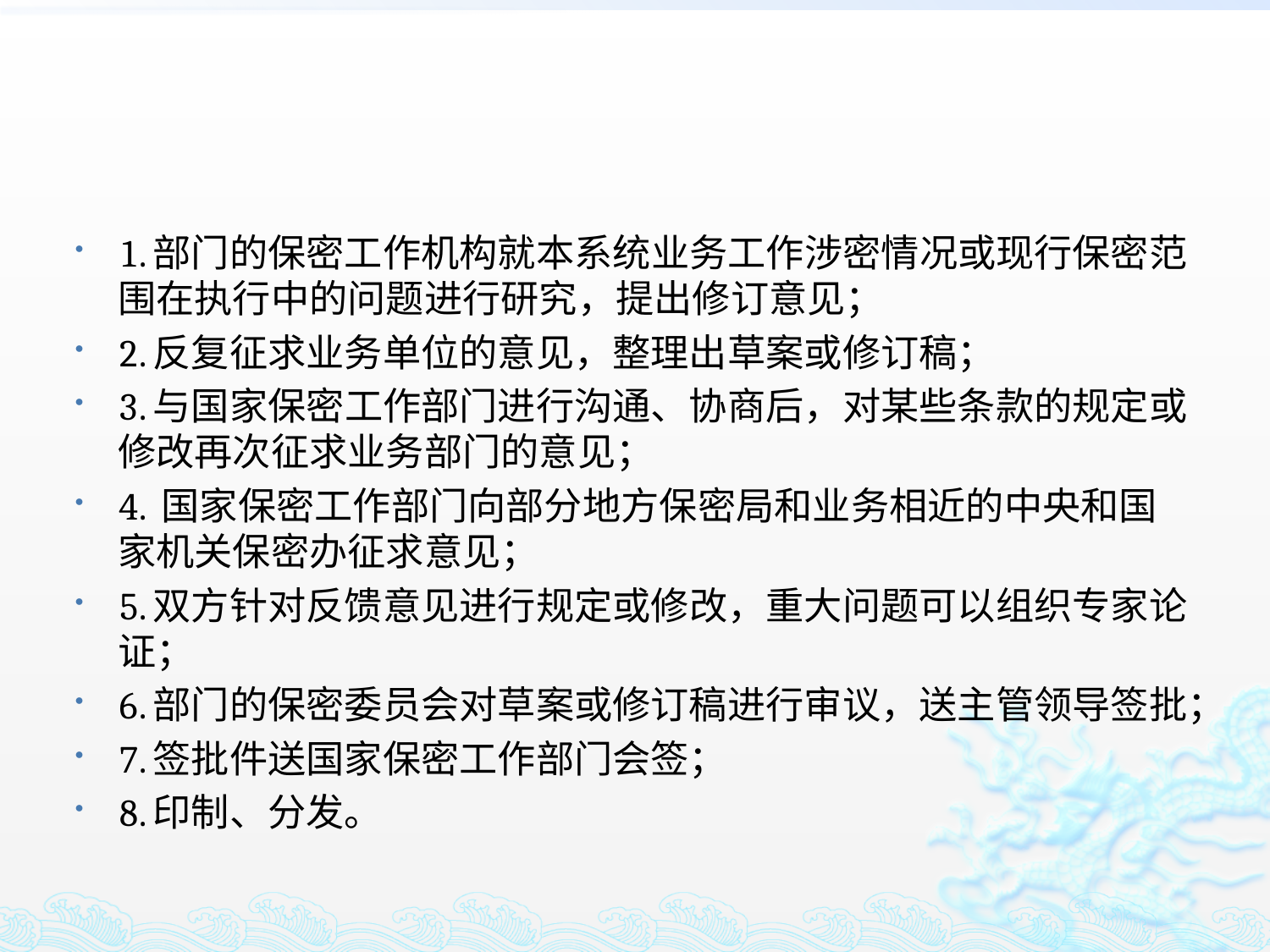

#
1.部门的保密工作机构就本系统业务工作涉密情况或现行保密范围在执行中的问题进行研究，提出修订意见；
2.反复征求业务单位的意见，整理出草案或修订稿；
3.与国家保密工作部门进行沟通、协商后，对某些条款的规定或修改再次征求业务部门的意见；
4. 国家保密工作部门向部分地方保密局和业务相近的中央和国家机关保密办征求意见；
5.双方针对反馈意见进行规定或修改，重大问题可以组织专家论证；
6.部门的保密委员会对草案或修订稿进行审议，送主管领导签批；
7.签批件送国家保密工作部门会签；
8.印制、分发。